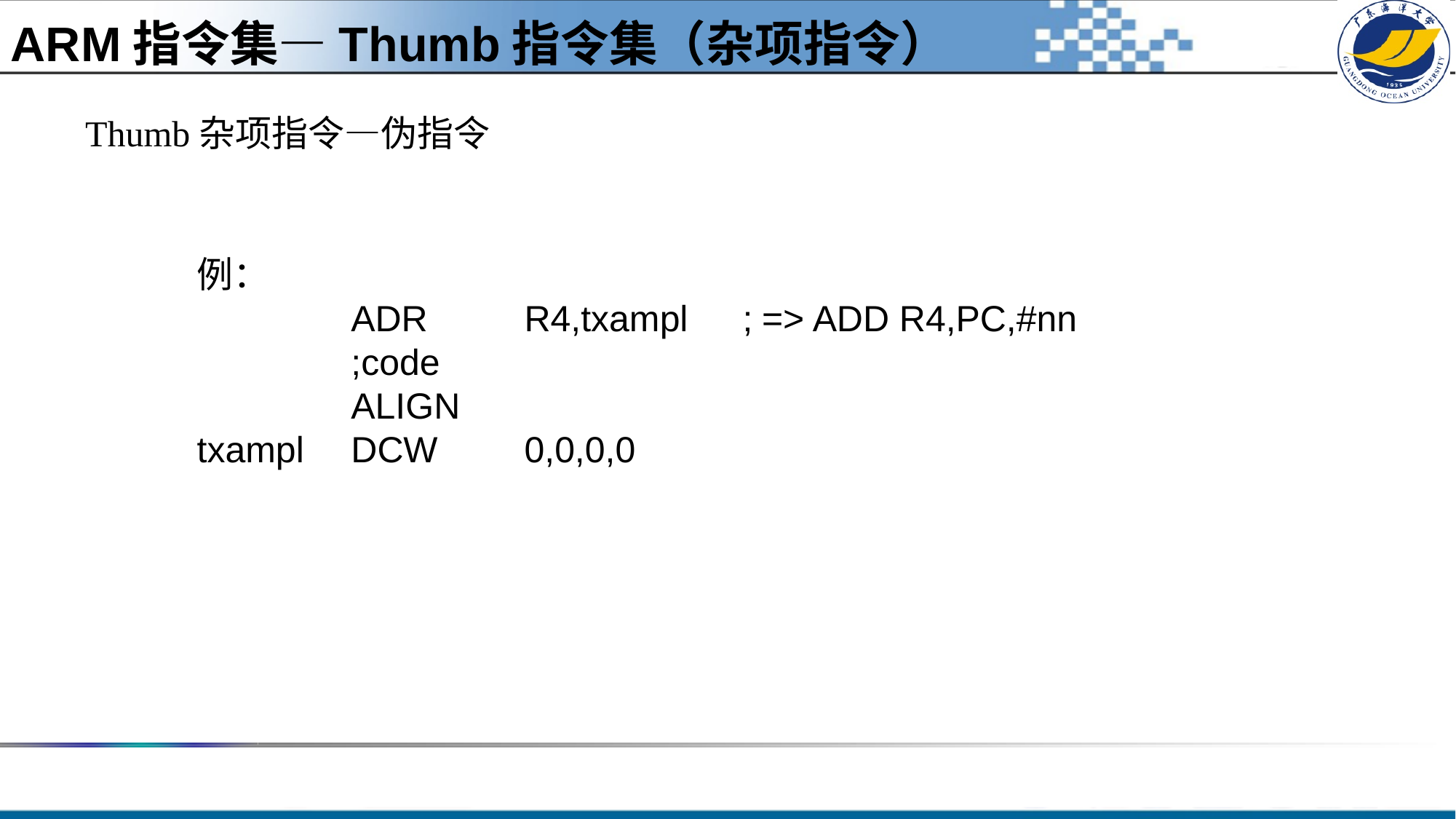

ARM指令集—Thumb指令集（杂项指令）
Thumb杂项指令—伪指令
例：
	　ADR	R4,txampl	; => ADD R4,PC,#nn
	　;code
	　ALIGN
txampl	　DCW	0,0,0,0
166